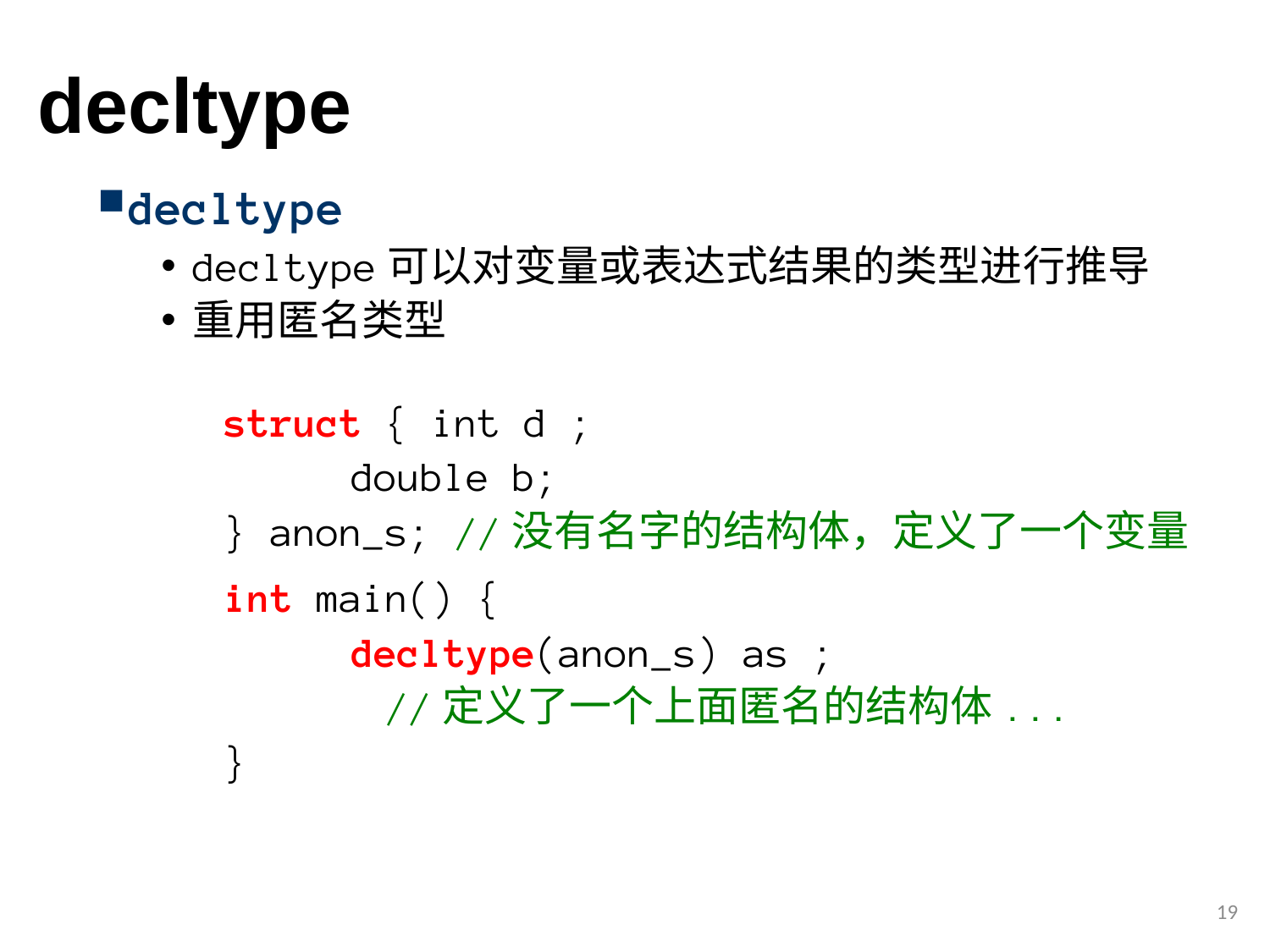

# decltype
decltype
decltype可以对变量或表达式结果的类型进行推导
重用匿名类型

struct { int d ;
	double b;
} anon_s; //没有名字的结构体，定义了一个变量
int main() {
	decltype(anon_s) as ;
       //定义了一个上面匿名的结构体...
}

19